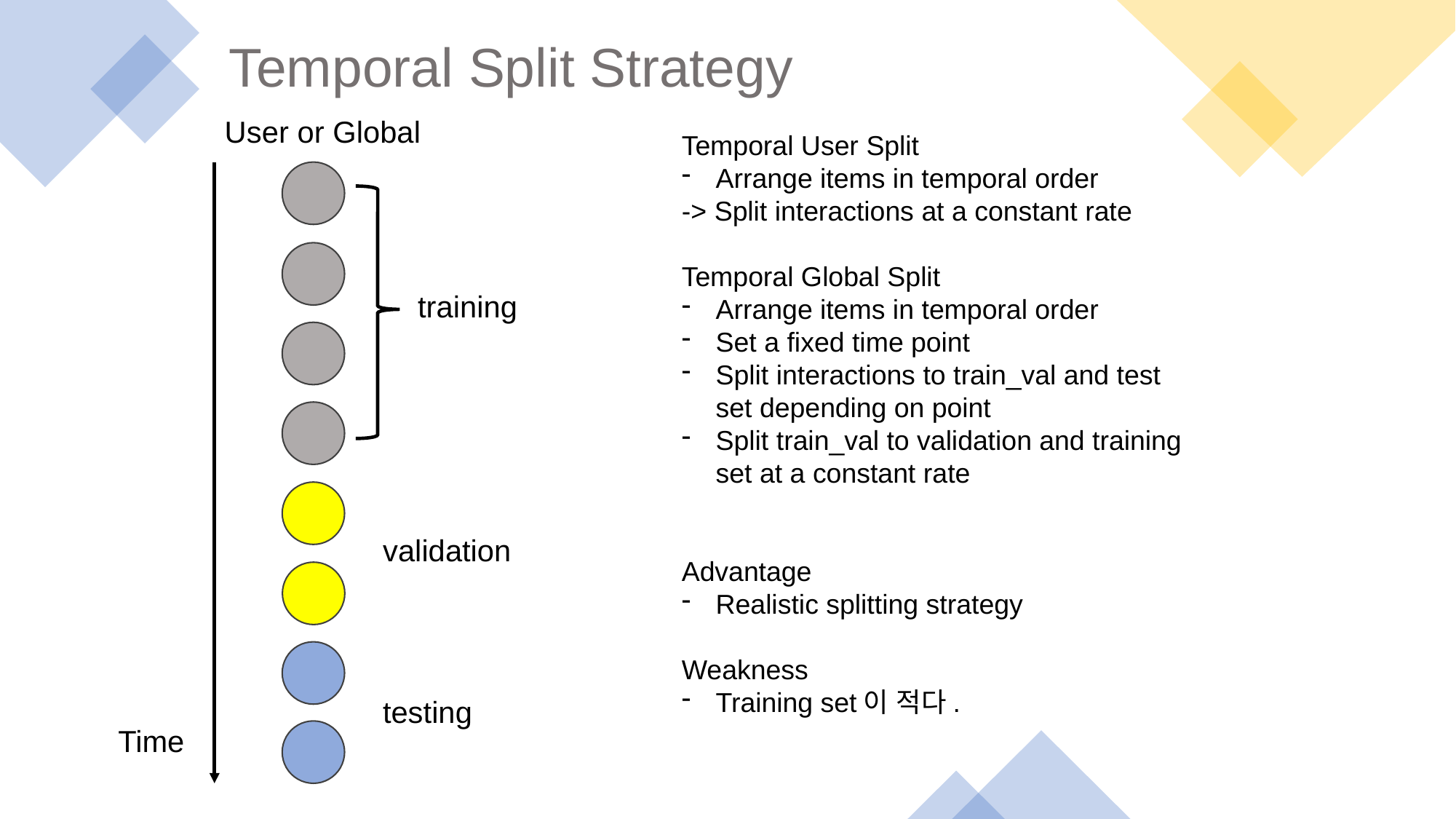

Temporal Split Strategy

User or Global
Temporal User Split
Arrange items in temporal order
-> Split interactions at a constant rate

Temporal Global Split
Arrange items in temporal order
Set a fixed time point
Split interactions to train_val and test set depending on point
Split train_val to validation and training set at a constant rate

Advantage
Realistic splitting strategy

Weakness
Training set이 적다.

training

validation

testing
Time